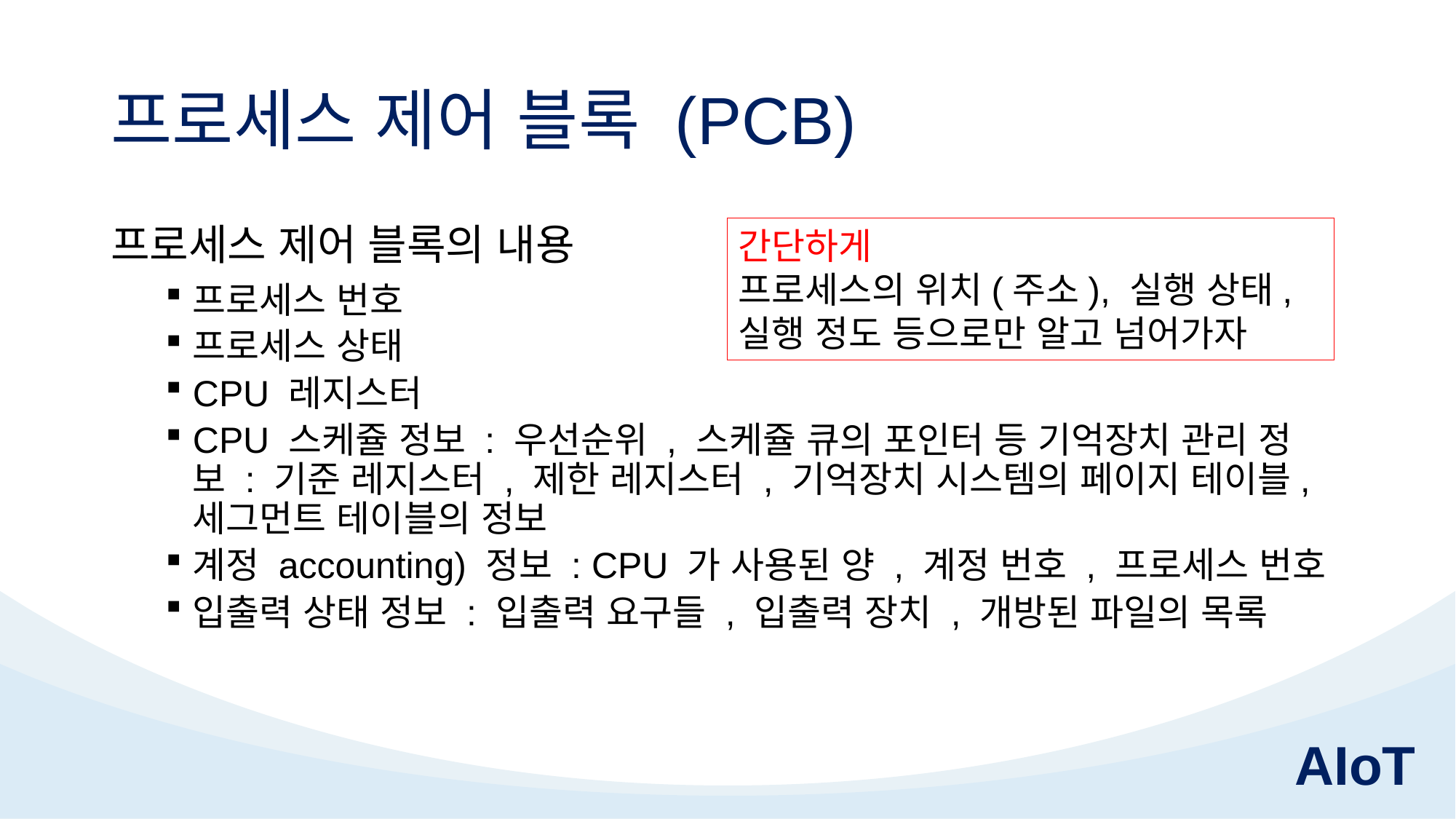

# 프로세스 제어 블록 (PCB)
프로세스 제어 블록의 내용
프로세스 번호
프로세스 상태
CPU 레지스터
CPU 스케쥴 정보 : 우선순위 , 스케쥴 큐의 포인터 등 기억장치 관리 정보 : 기준 레지스터 , 제한 레지스터 , 기억장치 시스템의 페이지 테이블, 세그먼트 테이블의 정보
계정 accounting) 정보 : CPU 가 사용된 양 , 계정 번호 , 프로세스 번호
입출력 상태 정보 : 입출력 요구들 , 입출력 장치 , 개방된 파일의 목록
간단하게
프로세스의 위치(주소), 실행 상태, 실행 정도 등으로만 알고 넘어가자